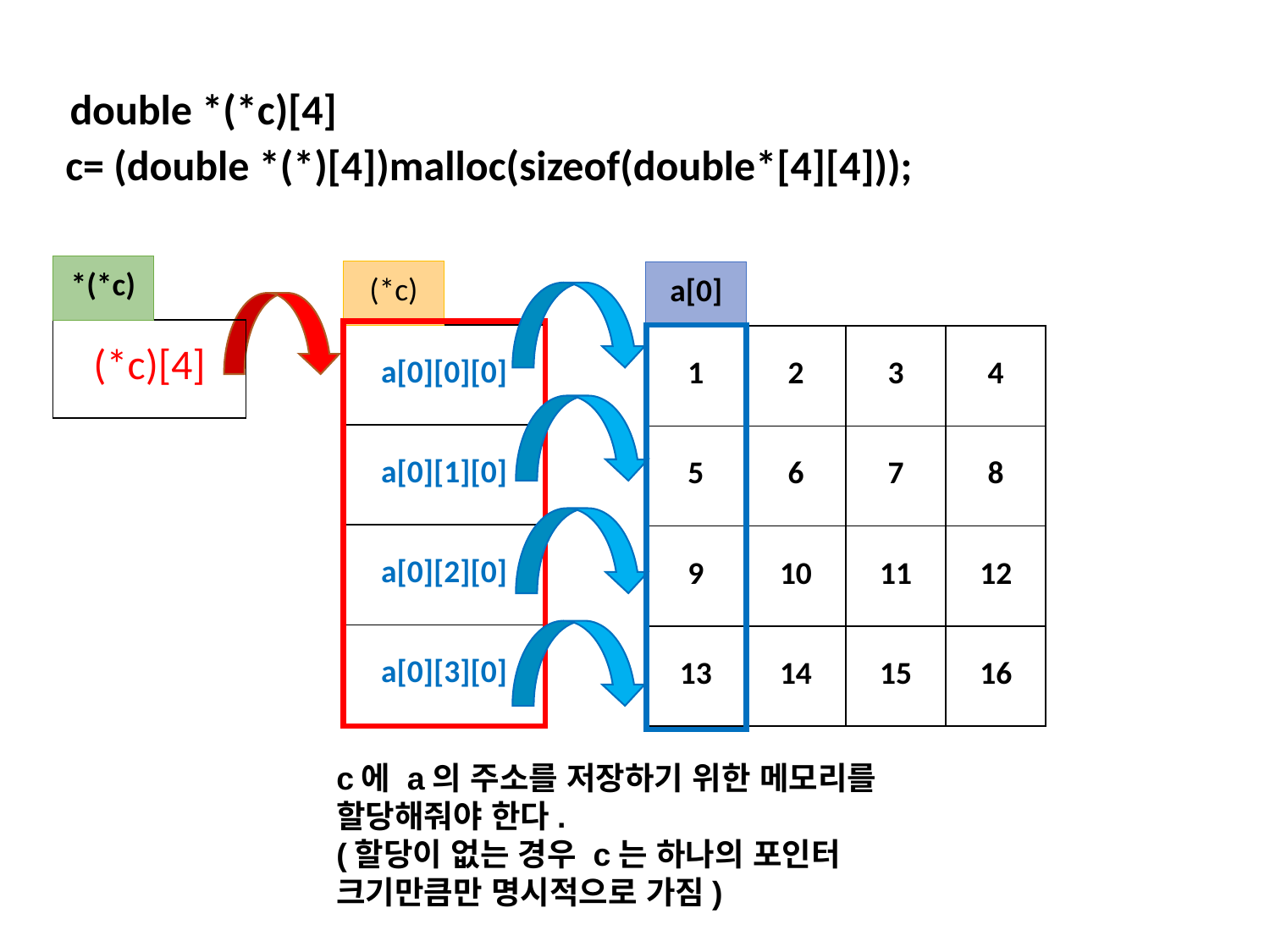

double *(*c)[4]
c= (double *(*)[4])malloc(sizeof(double*[4][4]));
| \*(\*c) |
| --- |
| (\*c) |
| --- |
| a[0] |
| --- |

| (\*c)[4] |
| --- |

| a[0][0][0] |
| --- |
| a[0][1][0] |
| a[0][2][0] |
| a[0][3][0] |

| 1 | 2 | 3 | 4 |
| --- | --- | --- | --- |
| 5 | 6 | 7 | 8 |
| 9 | 10 | 11 | 12 |
| 13 | 14 | 15 | 16 |

c에 a의 주소를 저장하기 위한 메모리를 할당해줘야 한다.
(할당이 없는 경우 c는 하나의 포인터 크기만큼만 명시적으로 가짐)